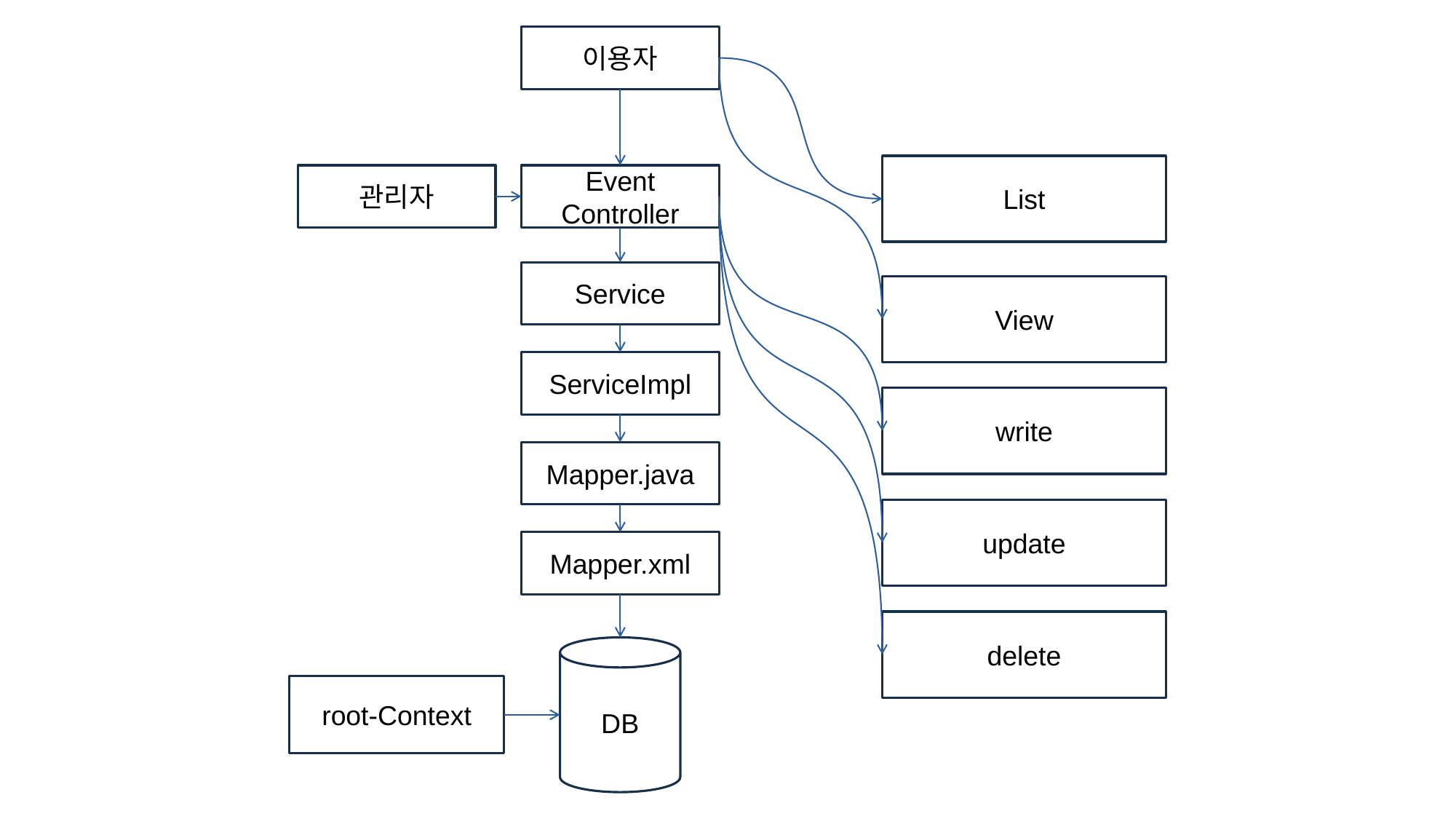

이용자
Event Controller
Service
ServiceImpl
Mapper.java
Mapper.xml
List
관리자
View
write
update
delete
DB
root-Context